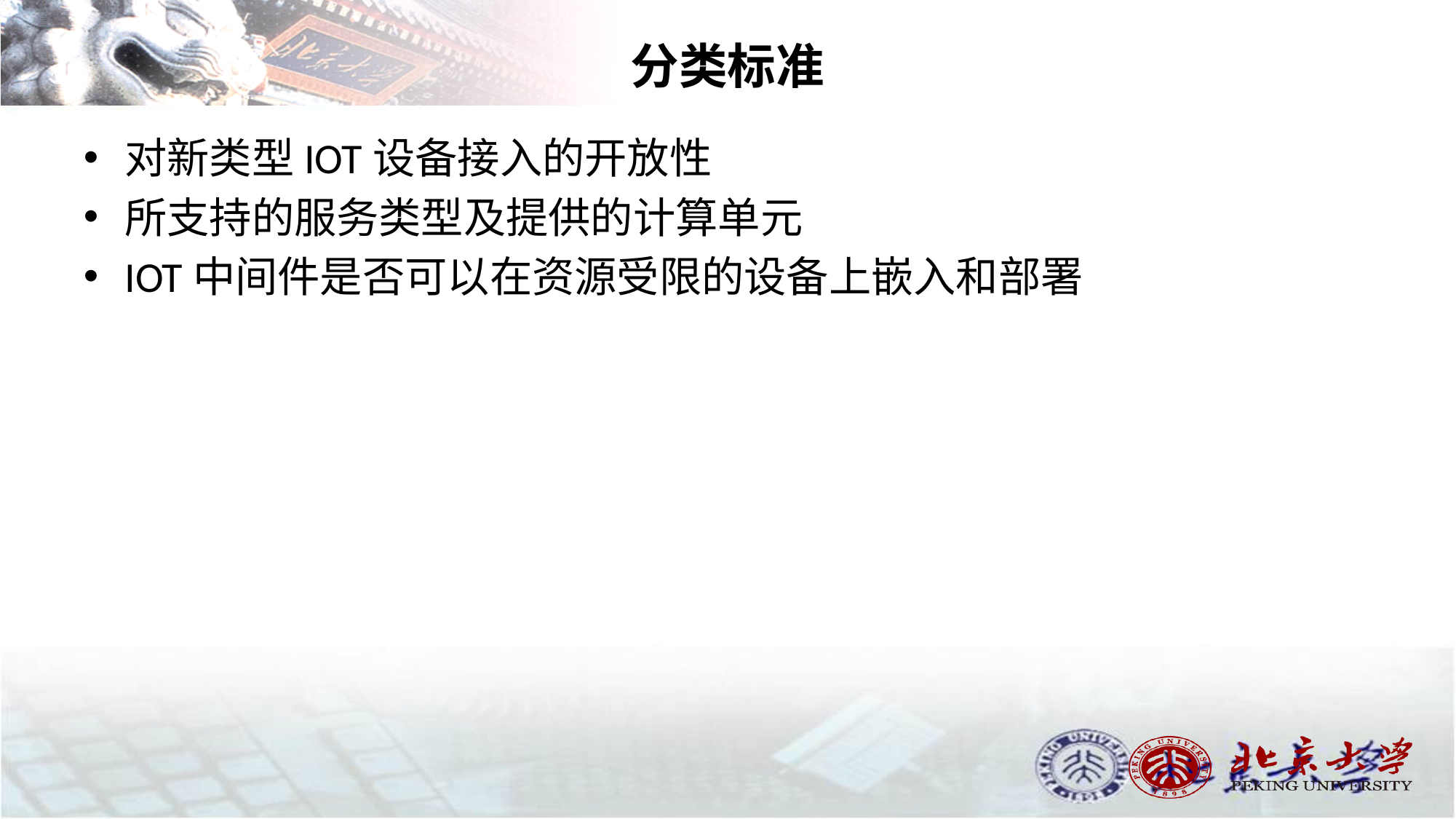

# 分类标准
对新类型IOT设备接入的开放性
所支持的服务类型及提供的计算单元
IOT中间件是否可以在资源受限的设备上嵌入和部署